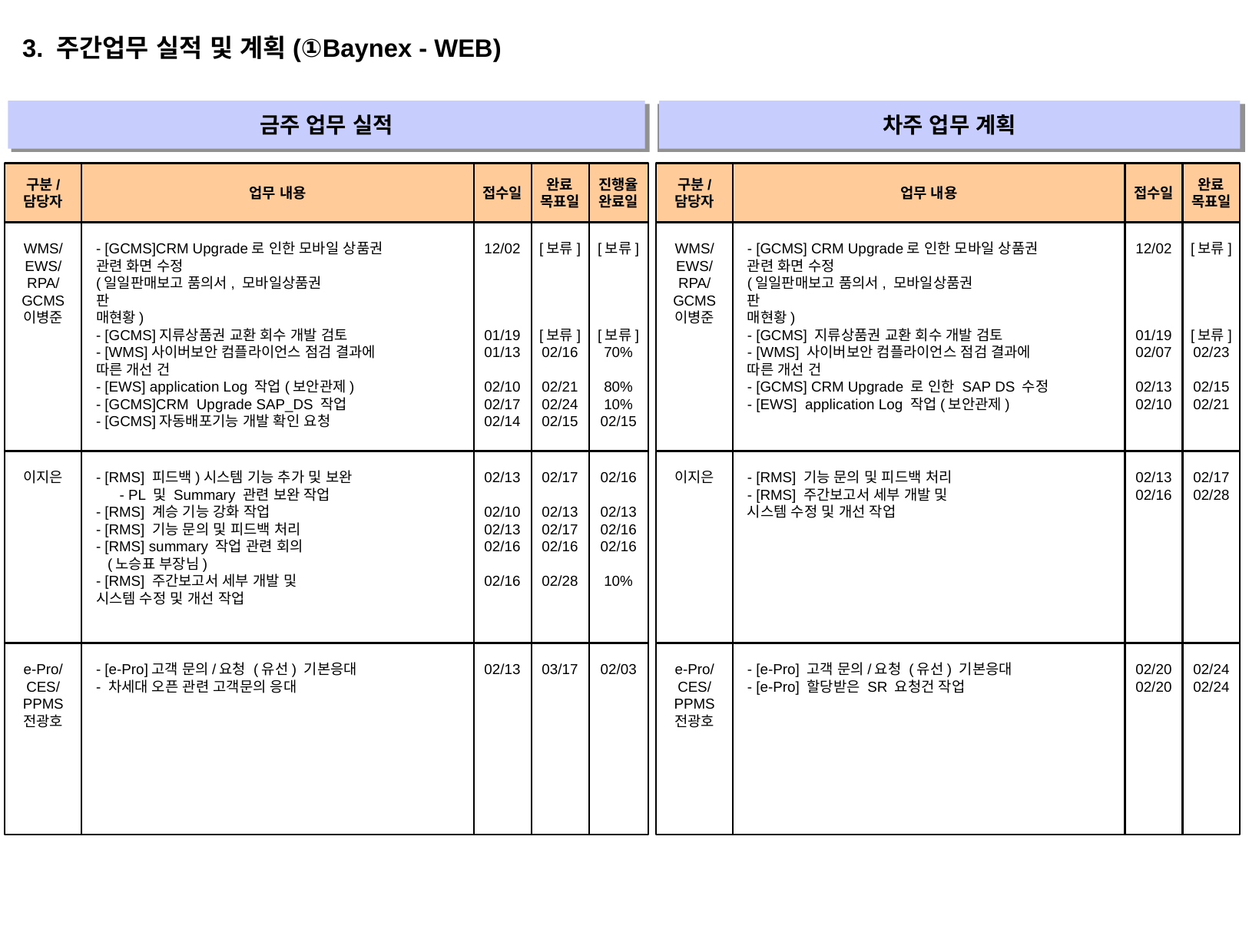

3. 주간업무 실적 및 계획(①Baynex - WEB)
금주 업무 실적
차주 업무 계획
" "
" "
구분/
담당자
업무 내용
접수일
완료
목표일
진행율
완료일
구분/
담당자
업무 내용
접수일
완료
목표일
WMS/
EWS/
RPA/
GCMS
이병준

- [GCMS]CRM Upgrade로 인한 모바일 상품권
관련 화면 수정
(일일판매보고 품의서, 모바일상품권
판
매현황)
- [GCMS]지류상품권 교환 회수 개발 검토
- [WMS]사이버보안 컴플라이언스 점검 결과에
따른 개선 건
- [EWS] application Log 작업(보안관제)
- [GCMS]CRM  Upgrade SAP_DS 작업
- [GCMS]자동배포기능 개발 확인 요청
12/02
01/19
01/13
02/10
02/17
02/14
[보류]
[보류]
02/16
02/21
02/24
02/15
[보류]
[보류]
70%
80%
10%
02/15
WMS/
EWS/
RPA/
GCMS
이병준

- [GCMS] CRM Upgrade로 인한 모바일 상품권
관련 화면 수정
(일일판매보고 품의서, 모바일상품권
판
매현황)
- [GCMS] 지류상품권 교환 회수 개발 검토
- [WMS] 사이버보안 컴플라이언스 점검 결과에
따른 개선 건
- [GCMS] CRM Upgrade 로 인한 SAP DS 수정
- [EWS]  application Log 작업(보안관제)
12/02
01/19
02/07
02/13
02/10
[보류]
[보류]
02/23
02/15
02/21
이지은

- [RMS] 피드백)시스템 기능 추가 및 보완
     - PL 및 Summary 관련 보완 작업
- [RMS] 계승 기능 강화 작업
- [RMS] 기능 문의 및 피드백 처리
- [RMS] summary 작업 관련 회의
  (노승표 부장님)
- [RMS] 주간보고서 세부 개발 및
시스템 수정 및 개선 작업
02/13
02/10
02/13
02/16
02/16
02/17
02/13
02/17
02/16
02/28
02/16
02/13
02/16
02/16
10%
이지은

- [RMS] 기능 문의 및 피드백 처리
- [RMS] 주간보고서 세부 개발 및
시스템 수정 및 개선 작업
02/13
02/16
02/17
02/28
e-Pro/
CES/
PPMS
전광호

- [e-Pro]고객 문의/요청 (유선) 기본응대
- 차세대 오픈 관련 고객문의 응대
02/13
03/17
02/03
e-Pro/
CES/
PPMS
전광호

- [e-Pro] 고객 문의/요청 (유선) 기본응대
- [e-Pro] 할당받은 SR 요청건 작업
02/20
02/20
02/24
02/24